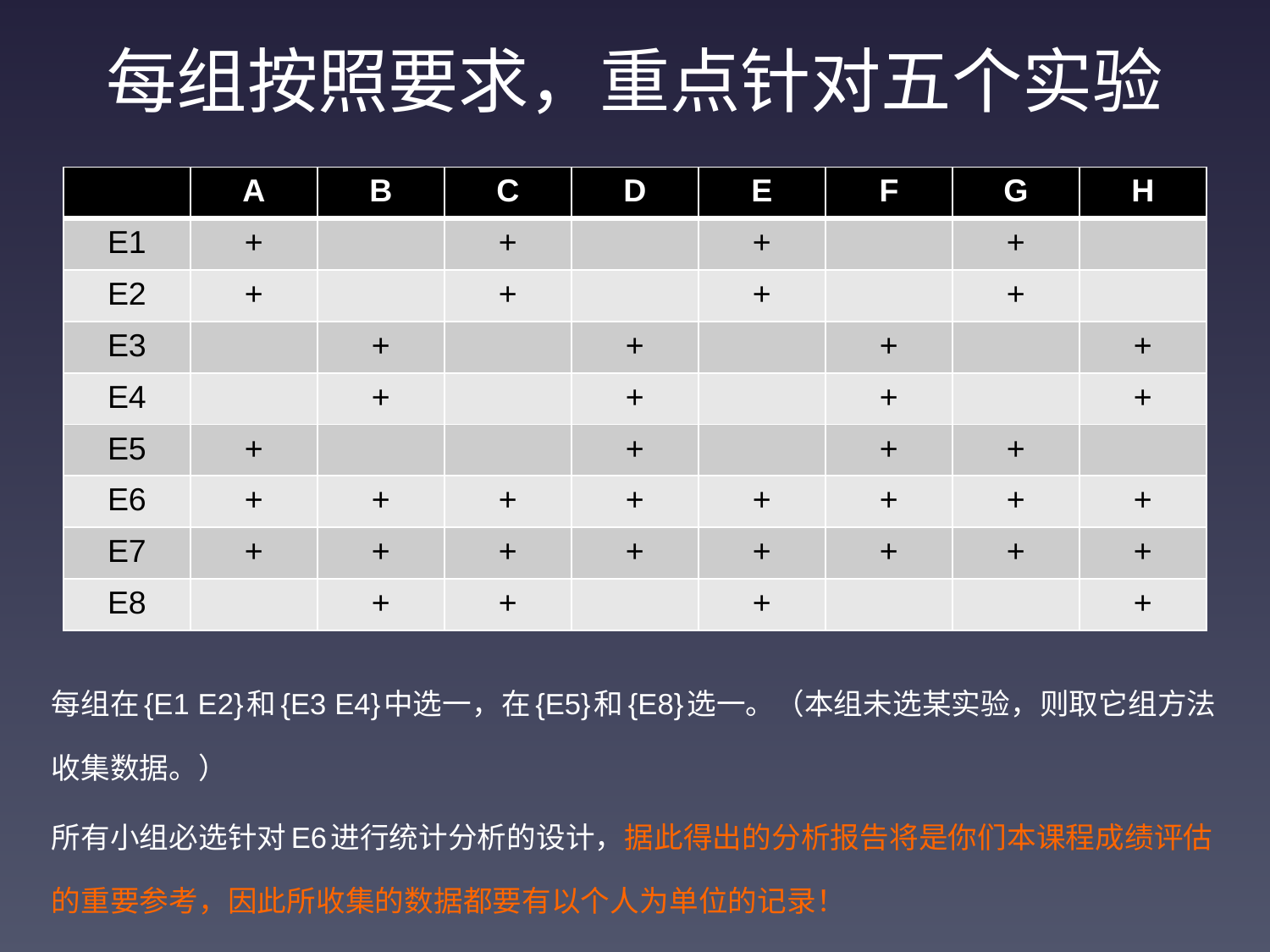

# 每组按照要求，重点针对五个实验
|  | A | B | C | D | E | F | G | H |
| --- | --- | --- | --- | --- | --- | --- | --- | --- |
| E1 | + |  | + |  | + |  | + |  |
| E2 | + |  | + |  | + |  | + |  |
| E3 |  | + |  | + |  | + |  | + |
| E4 |  | + |  | + |  | + |  | + |
| E5 | + |  |  | + |  | + | + |  |
| E6 | + | + | + | + | + | + | + | + |
| E7 | + | + | + | + | + | + | + | + |
| E8 |  | + | + |  | + |  |  | + |
每组在{E1 E2}和{E3 E4}中选一，在{E5}和{E8}选一。（本组未选某实验，则取它组方法收集数据。）
所有小组必选针对E6进行统计分析的设计，据此得出的分析报告将是你们本课程成绩评估的重要参考，因此所收集的数据都要有以个人为单位的记录！